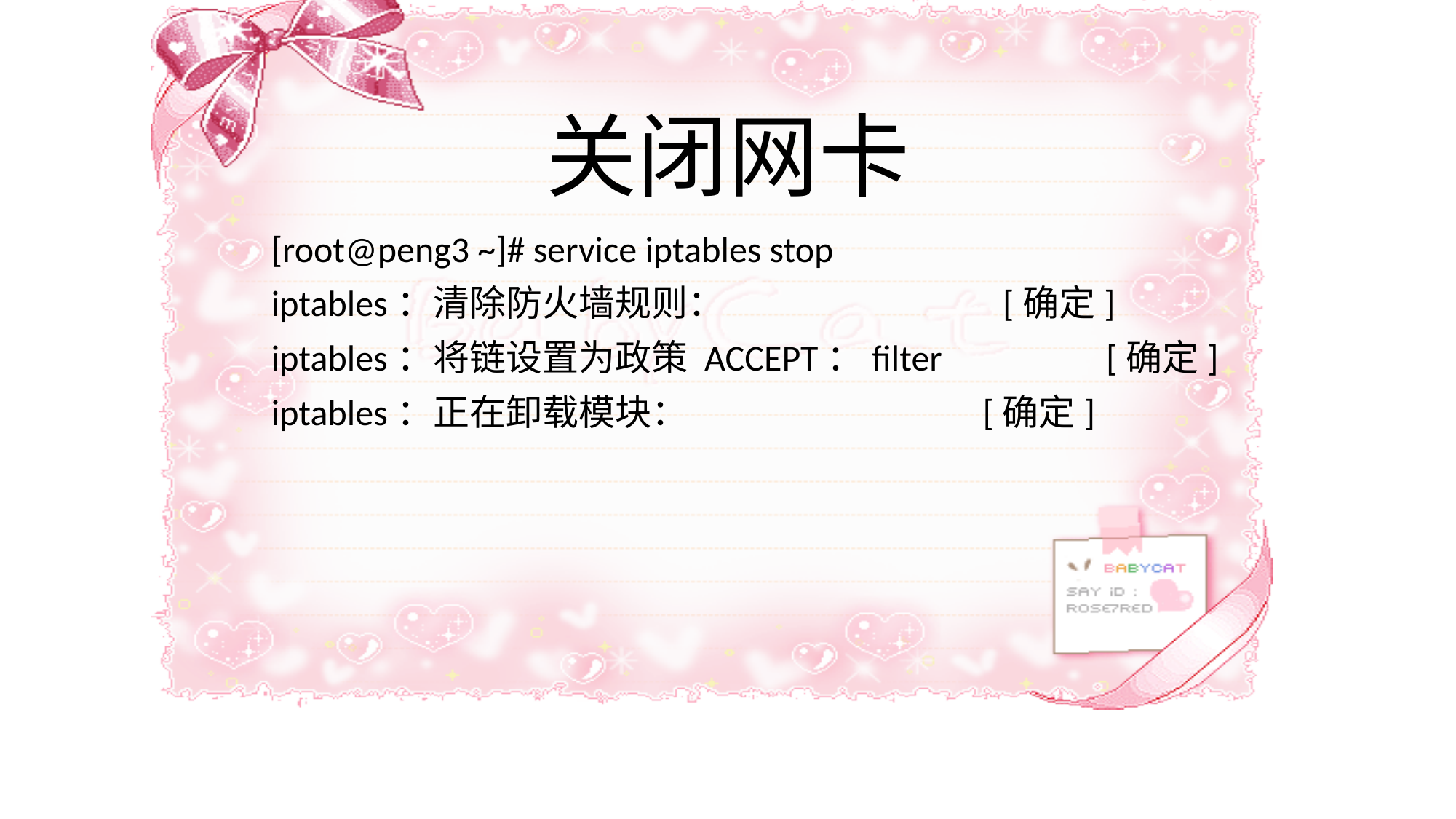

# 关闭网卡
[root@peng3 ~]# service iptables stop
iptables：清除防火墙规则：                                 [确定]
iptables：将链设置为政策 ACCEPT：filter                    [确定]
iptables：正在卸载模块：                                   [确定]